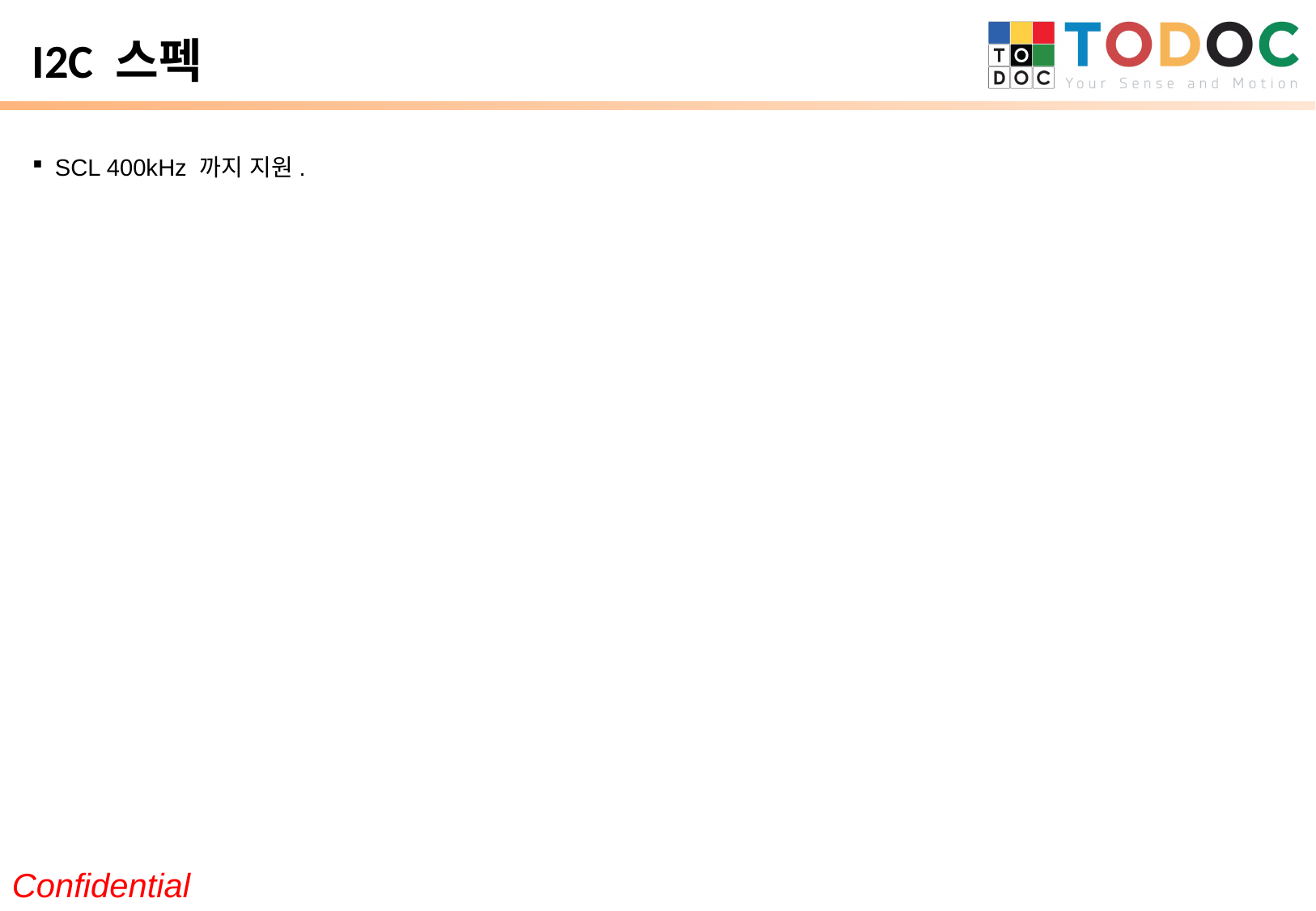

# I2C 스펙
SCL 400kHz 까지 지원.